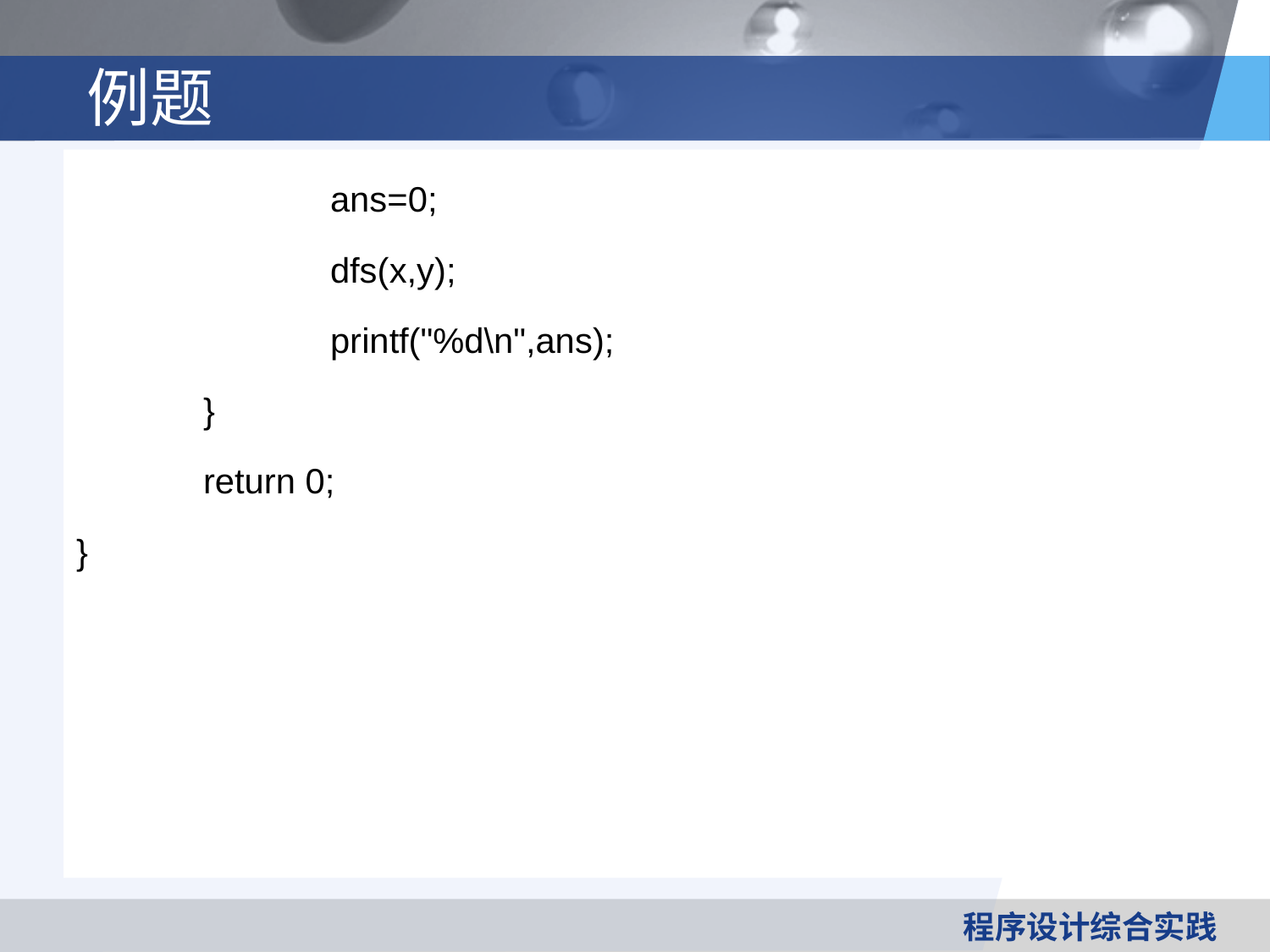

# 例题
		ans=0;
		dfs(x,y);
		printf("%d\n",ans);
	}
	return 0;
}